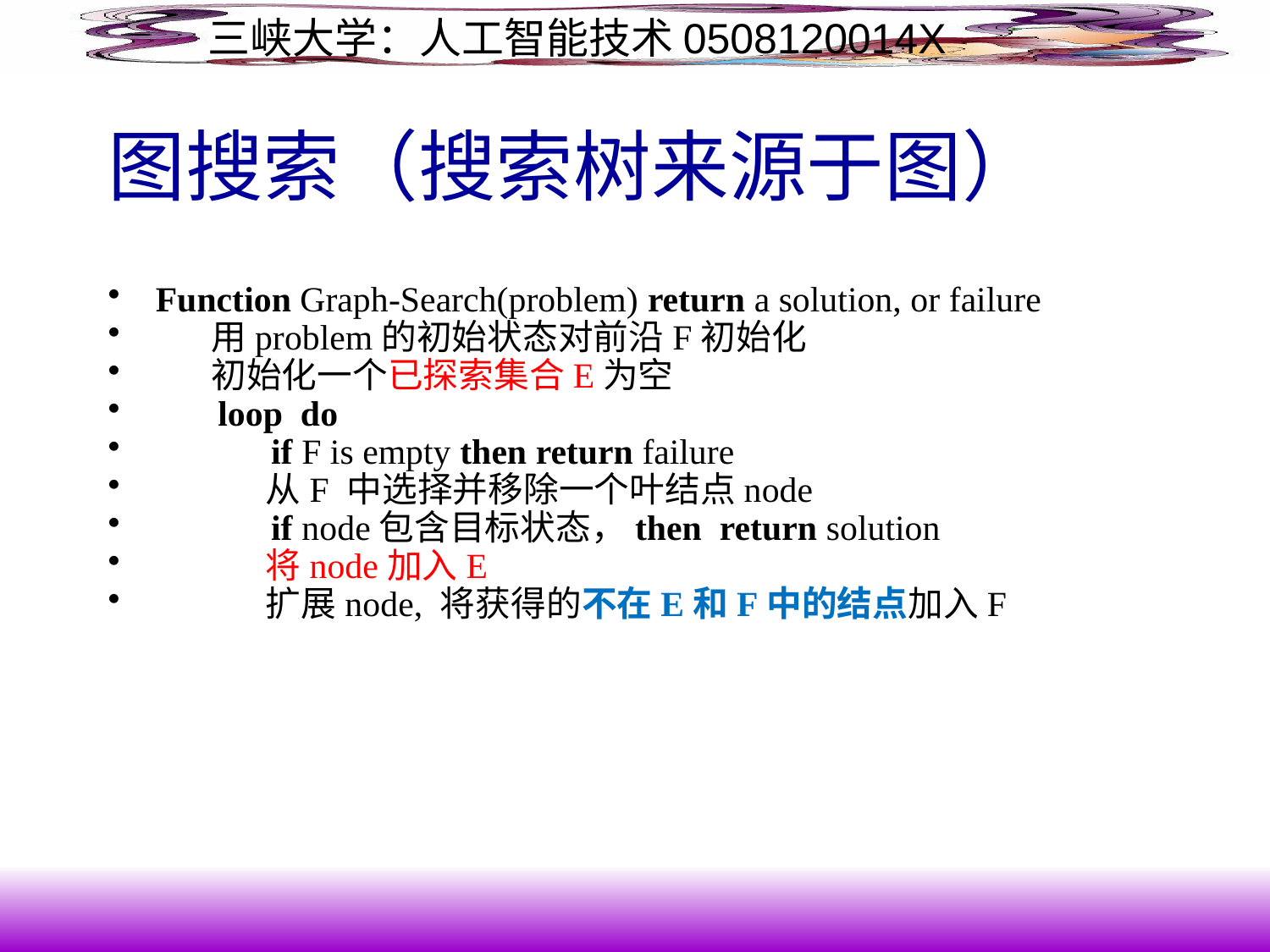

# 图搜索（搜索树来源于图）
Function Graph-Search(problem) return a solution, or failure
      用problem的初始状态对前沿F初始化
      初始化一个已探索集合E为空
       loop  do
             if F is empty then return failure
             从F 中选择并移除一个叶结点node
             if node包含目标状态，then  return solution
             将node加入E
             扩展node, 将获得的不在E和F中的结点加入F